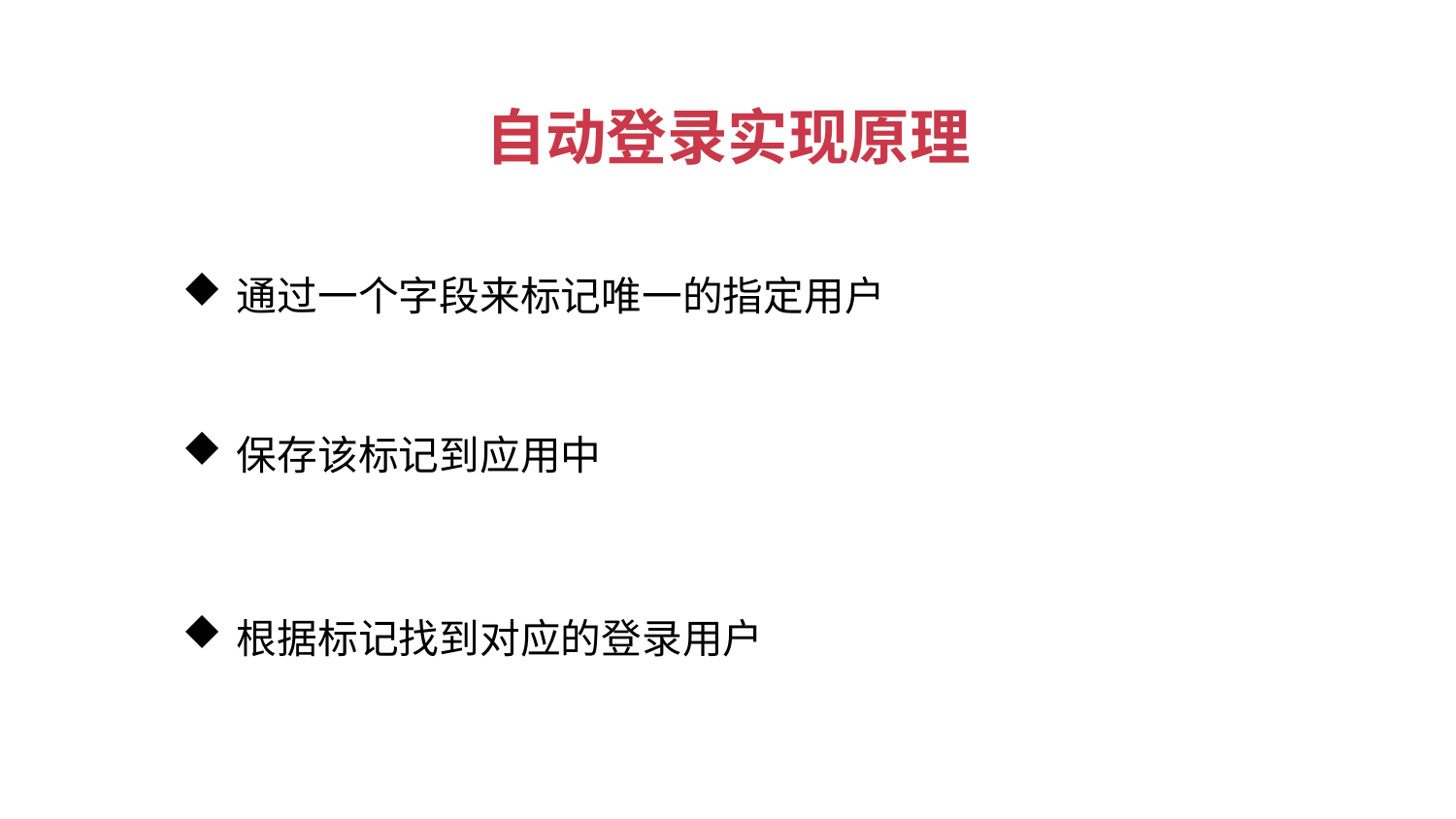

自动登录实现原理
通过一个字段来标记唯一的指定用户
保存该标记到应用中
根据标记找到对应的登录用户